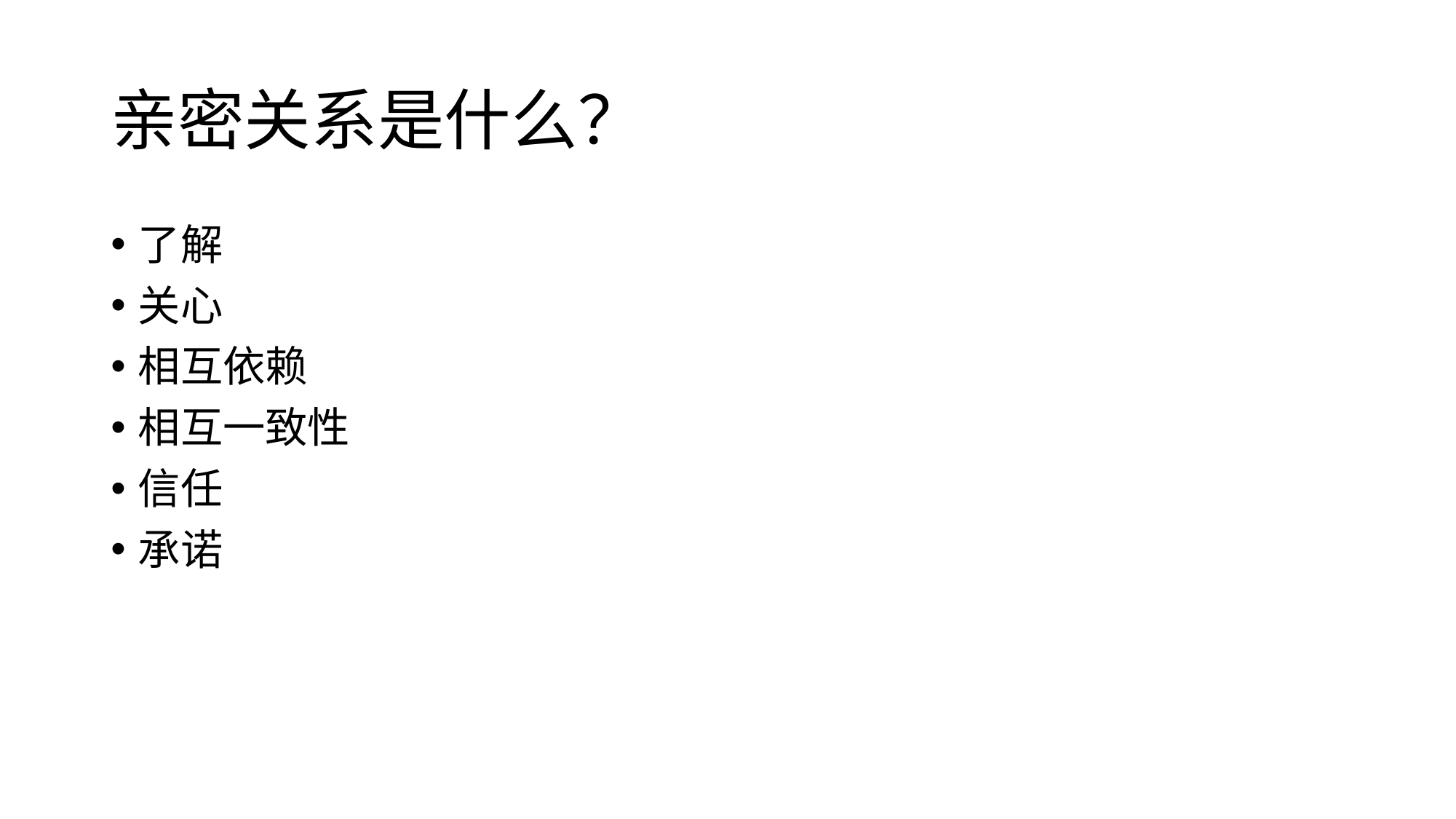

# 亲密关系是什么？
了解
关心
相互依赖
相互一致性
信任
承诺